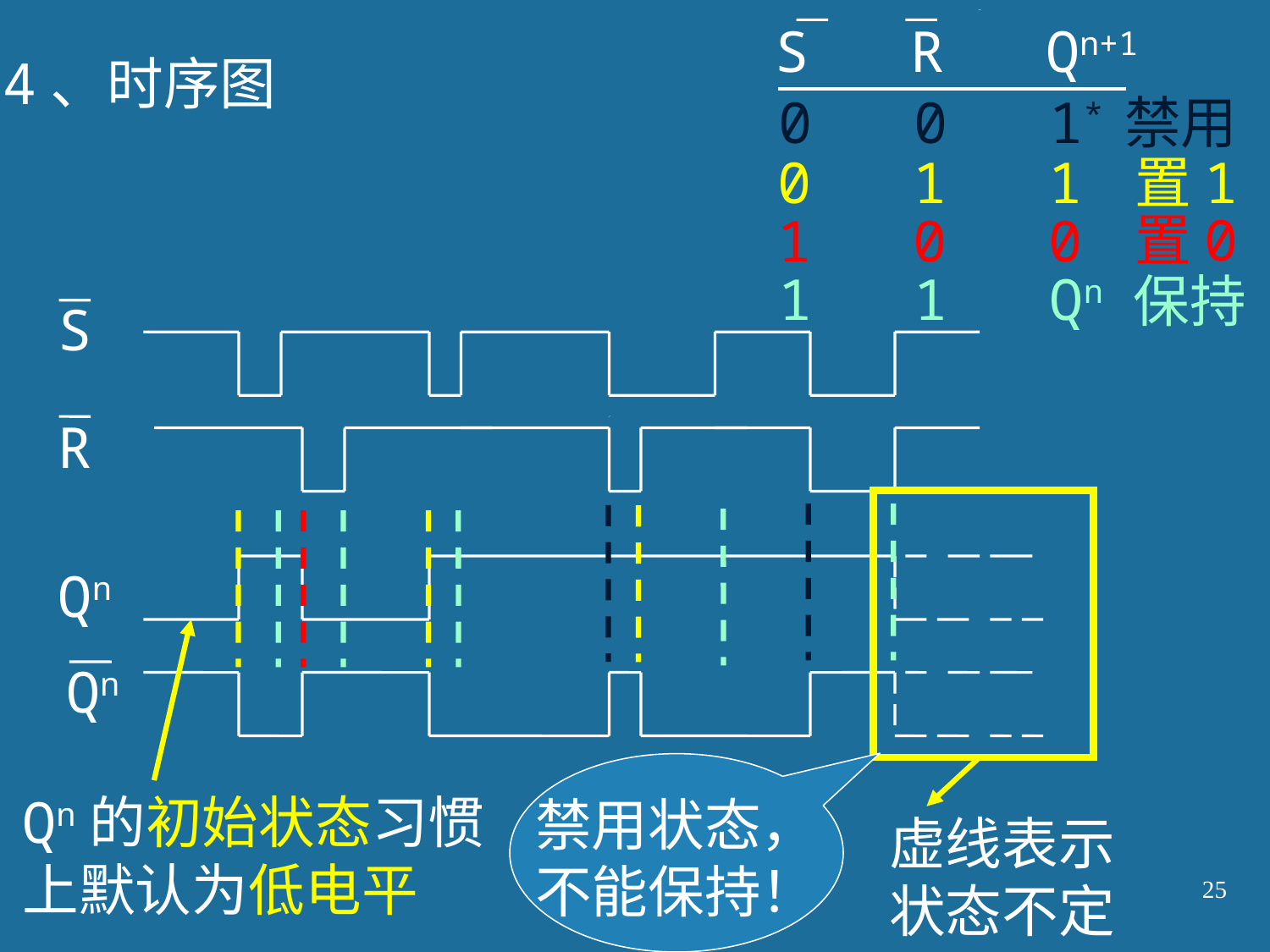

S   R   Qn+1

0   0   1*
禁用
置1
置0
保持
0   1   1
1   0   0
1   1   Qn
4、时序图
S

R

 Qn

 Qn

禁用状态，
不能保持！

Qn的初始状态习惯上默认为低电平
虚线表示状态不定
25